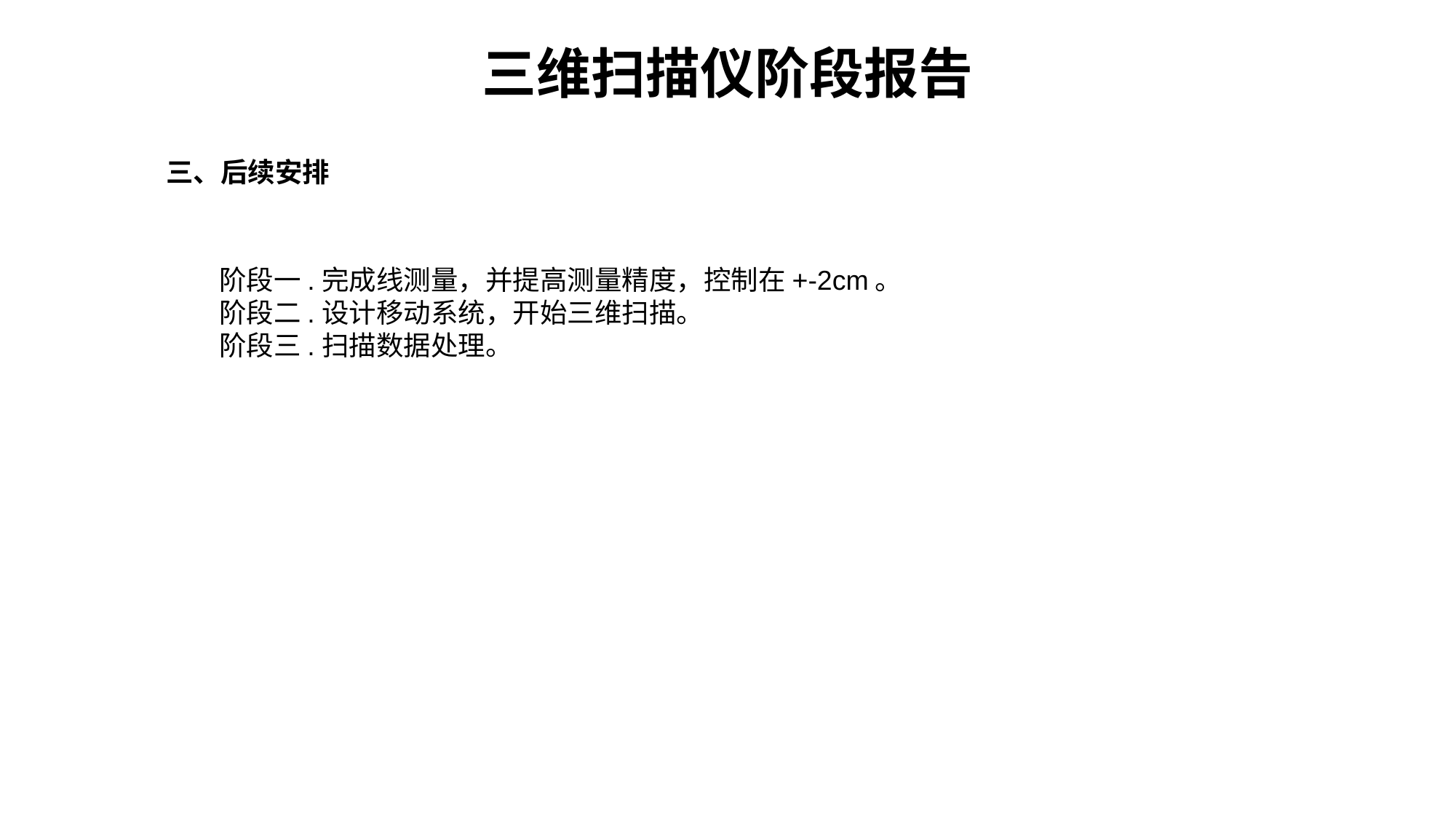

三维扫描仪阶段报告
三、后续安排
阶段一.完成线测量，并提高测量精度，控制在+-2cm。
阶段二.设计移动系统，开始三维扫描。
阶段三.扫描数据处理。